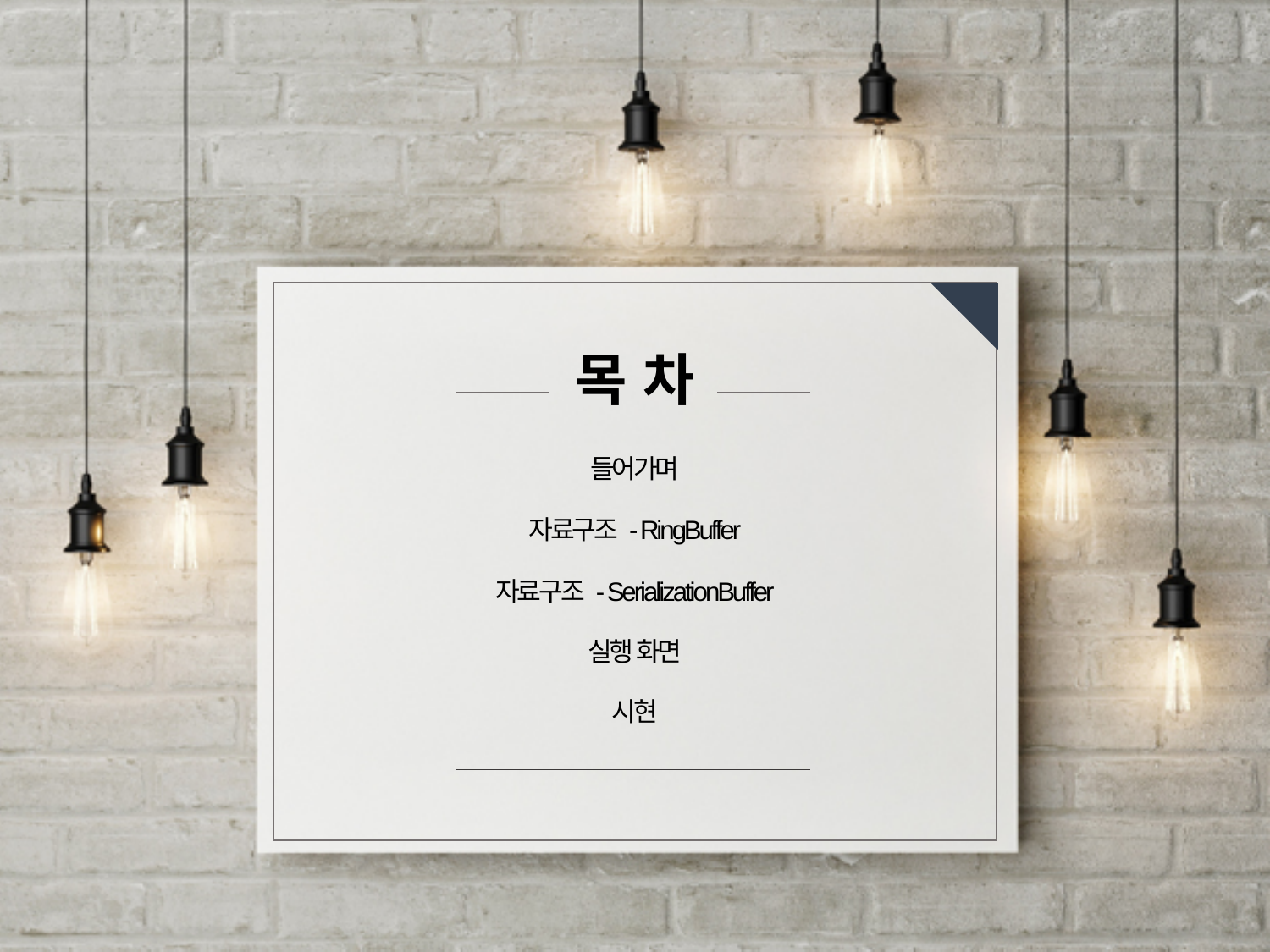

목 차
들어가며
자료구조 - RingBuffer
자료구조 - SerializationBuffer
실행 화면
시현